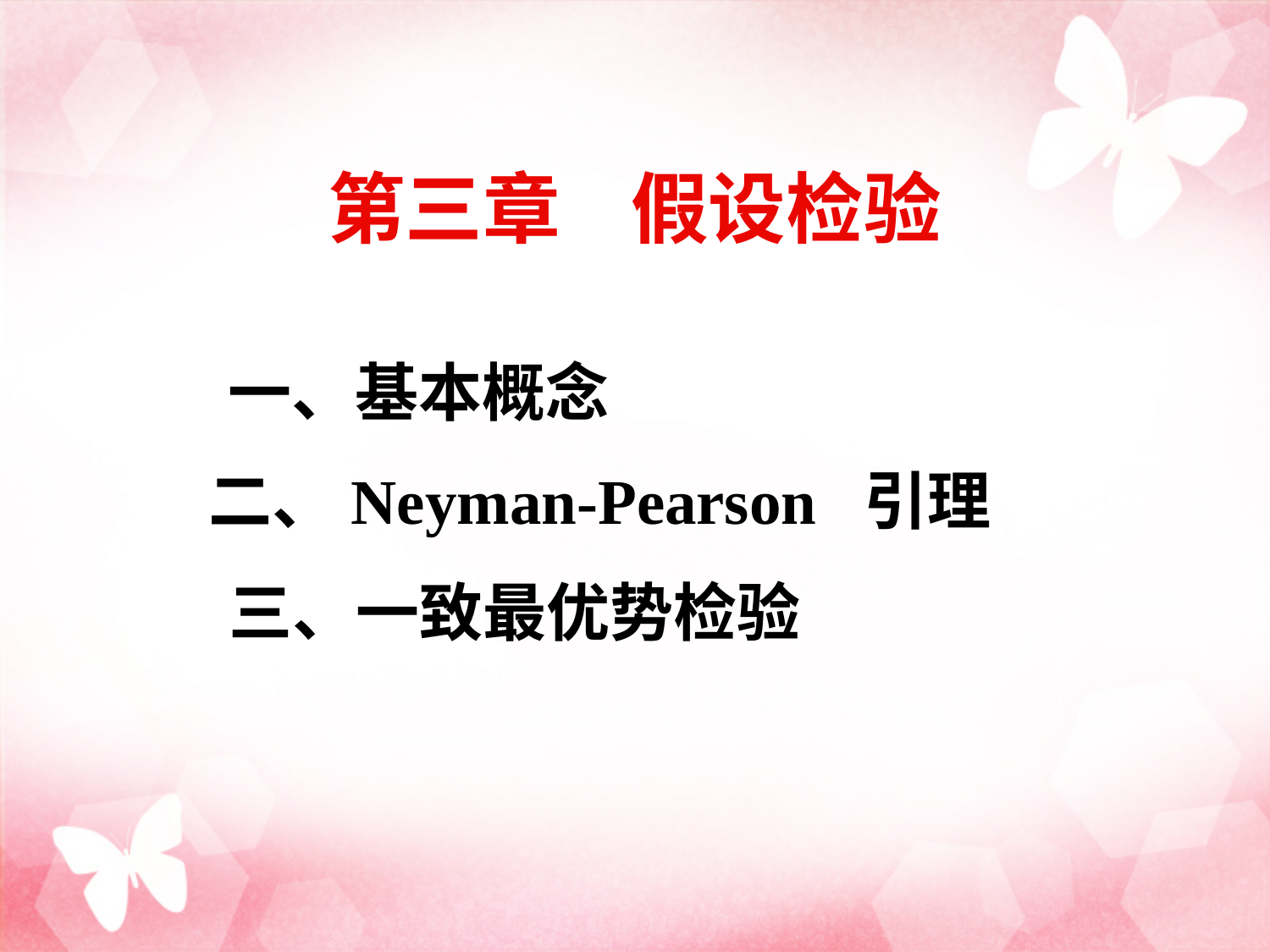

# 第三章    假设检验
一、基本概念
二、Neyman-Pearson  引理
三、一致最优势检验